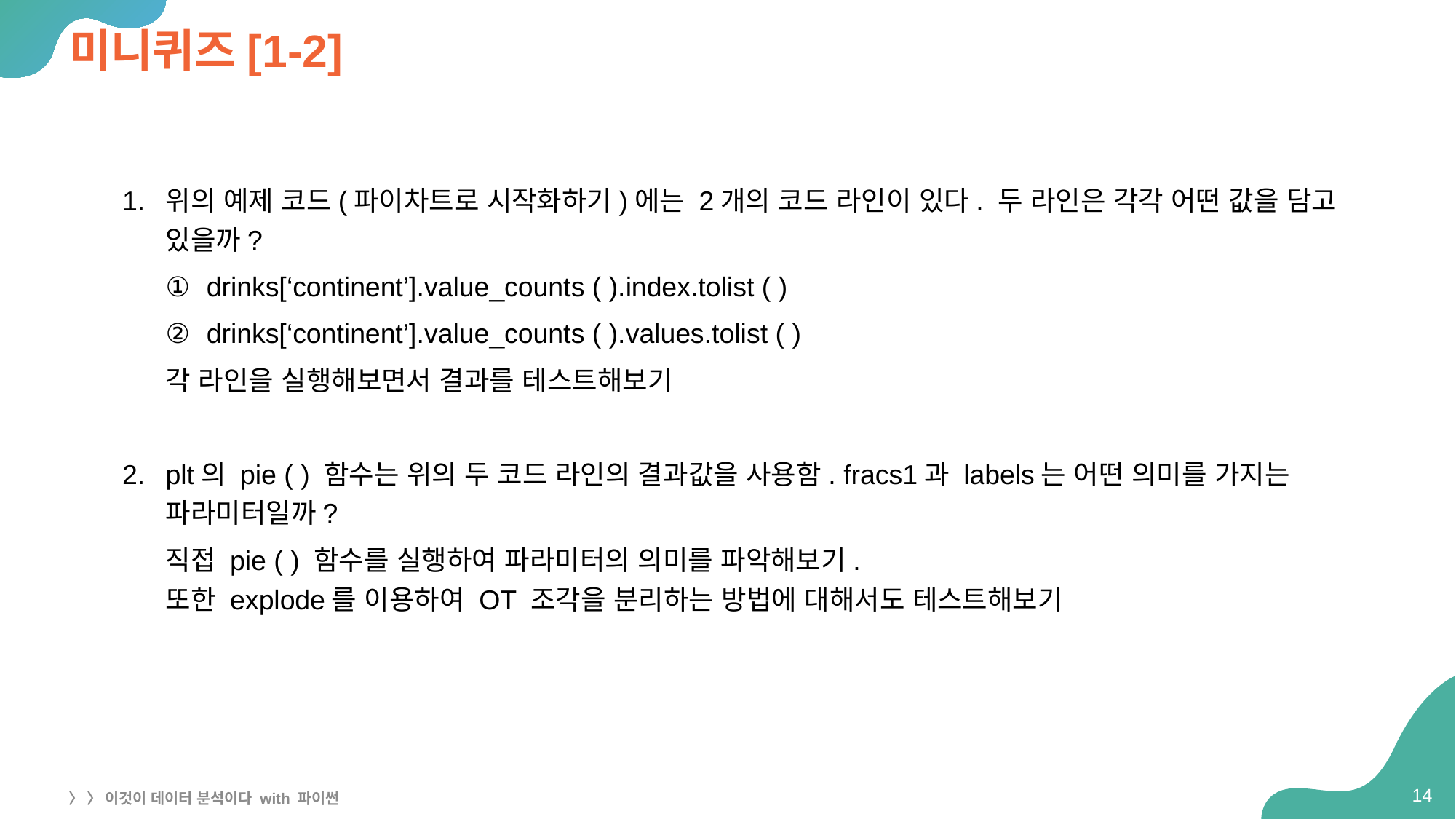

# 미니퀴즈[1-2]
위의 예제 코드(파이차트로 시작화하기)에는 2개의 코드 라인이 있다. 두 라인은 각각 어떤 값을 담고 있을까?
drinks[‘continent’].value_counts ( ).index.tolist ( )
drinks[‘continent’].value_counts ( ).values.tolist ( )
각 라인을 실행해보면서 결과를 테스트해보기

plt의 pie ( ) 함수는 위의 두 코드 라인의 결과값을 사용함. fracs1과 labels는 어떤 의미를 가지는 파라미터일까?
직접 pie ( ) 함수를 실행하여 파라미터의 의미를 파악해보기.
또한 explode를 이용하여 OT 조각을 분리하는 방법에 대해서도 테스트해보기
14
〉 〉 이것이 데이터 분석이다 with 파이썬